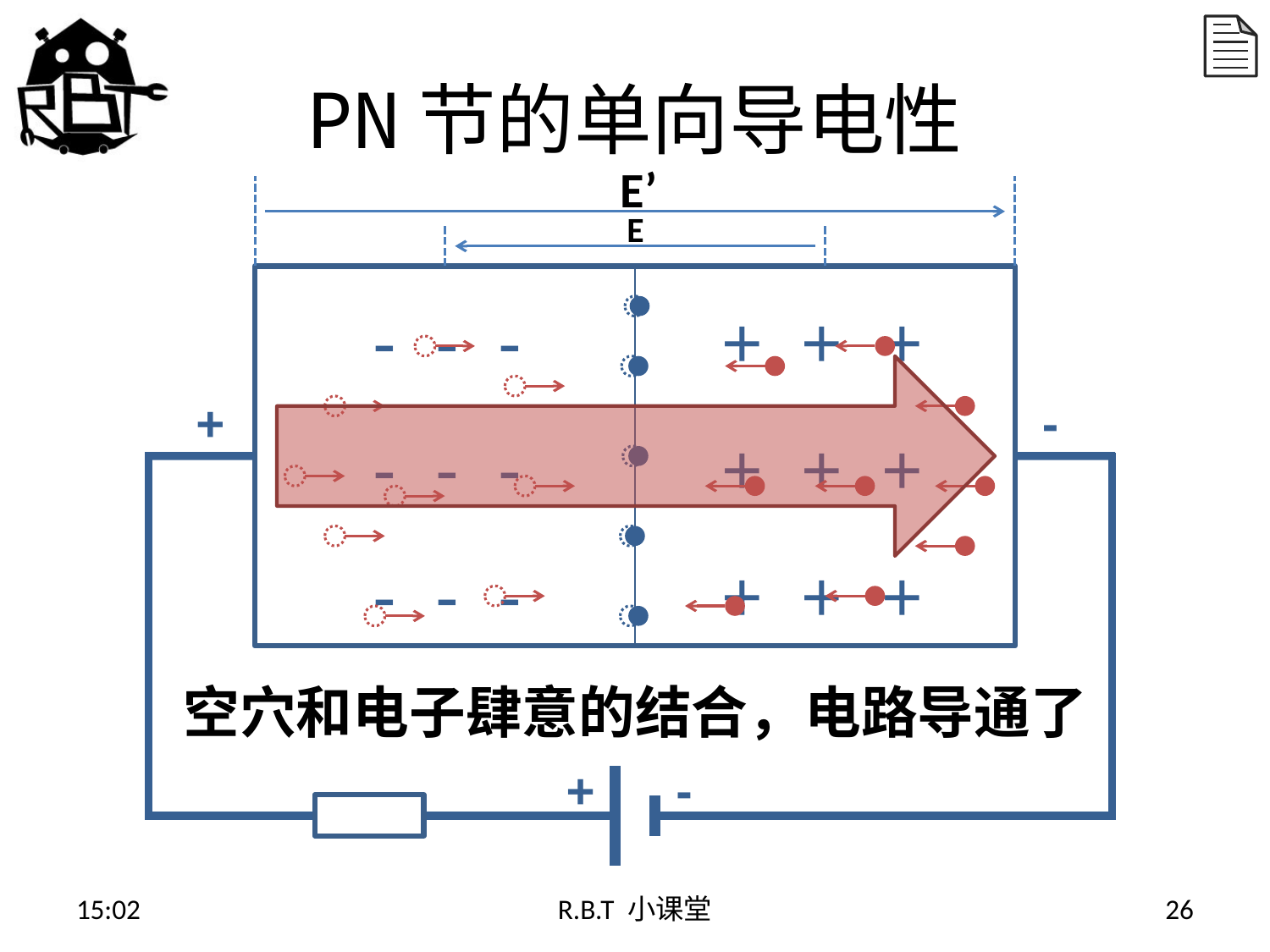

# PN节的单向导电性
Ε’
Ε
-  -  -
-  -  -
-  -  -
+  +  +
+  +  +
+  +  +

+
-

空穴和电子肆意的结合，电路导通了
+
-

15:02
R.B.T 小课堂
26